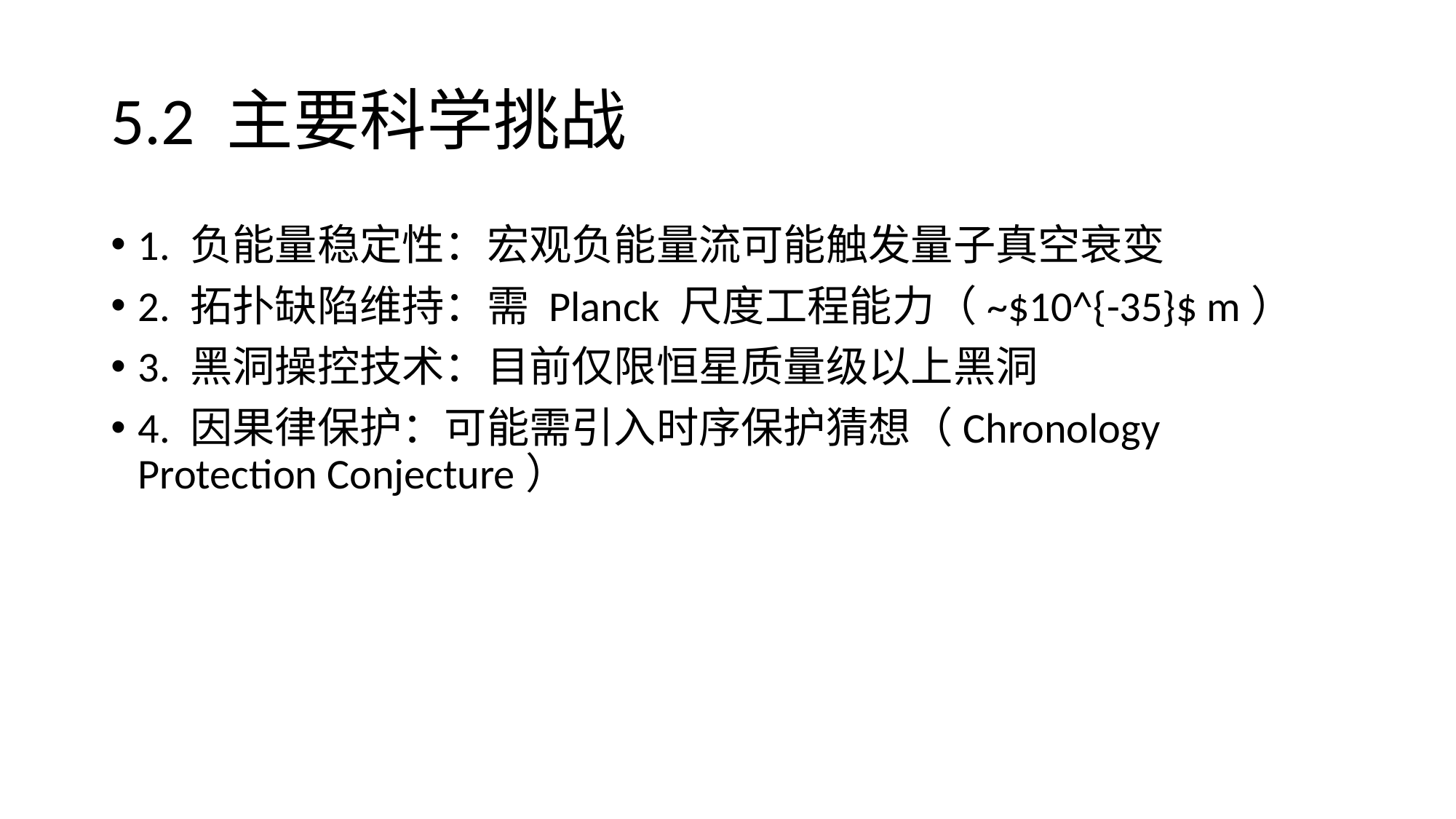

# 5.2 主要科学挑战
1. 负能量稳定性：宏观负能量流可能触发量子真空衰变
2. 拓扑缺陷维持：需 Planck 尺度工程能力（~$10^{-35}$ m）
3. 黑洞操控技术：目前仅限恒星质量级以上黑洞
4. 因果律保护：可能需引入时序保护猜想（Chronology Protection Conjecture）